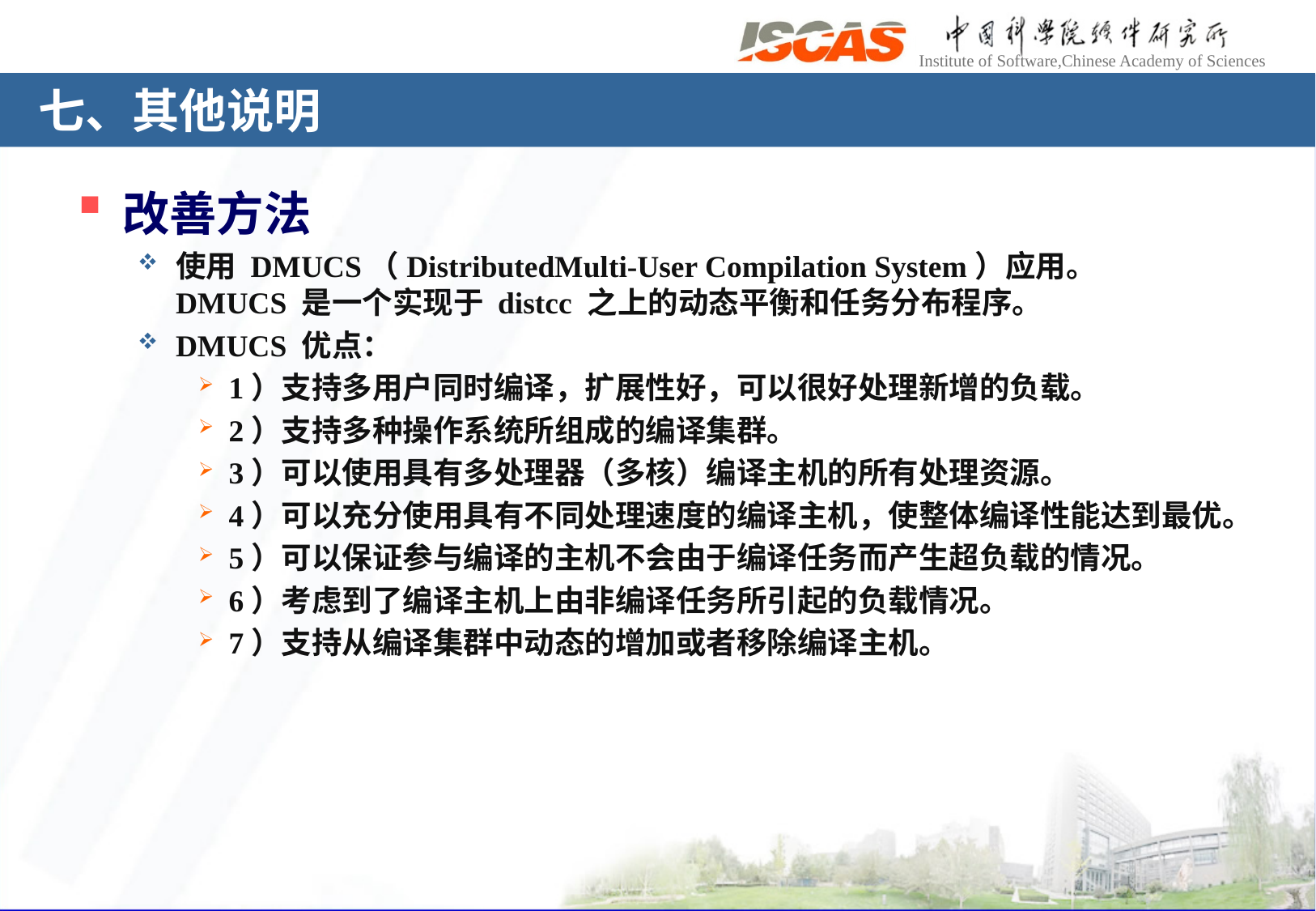

# 七、其他说明
改善方法
使用 DMUCS（DistributedMulti-User Compilation System）应用。
DMUCS 是一个实现于 distcc 之上的动态平衡和任务分布程序。
DMUCS 优点：
1）支持多用户同时编译，扩展性好，可以很好处理新增的负载。
2）支持多种操作系统所组成的编译集群。
3）可以使用具有多处理器（多核）编译主机的所有处理资源。
4）可以充分使用具有不同处理速度的编译主机，使整体编译性能达到最优。
5）可以保证参与编译的主机不会由于编译任务而产生超负载的情况。
6）考虑到了编译主机上由非编译任务所引起的负载情况。
7）支持从编译集群中动态的增加或者移除编译主机。